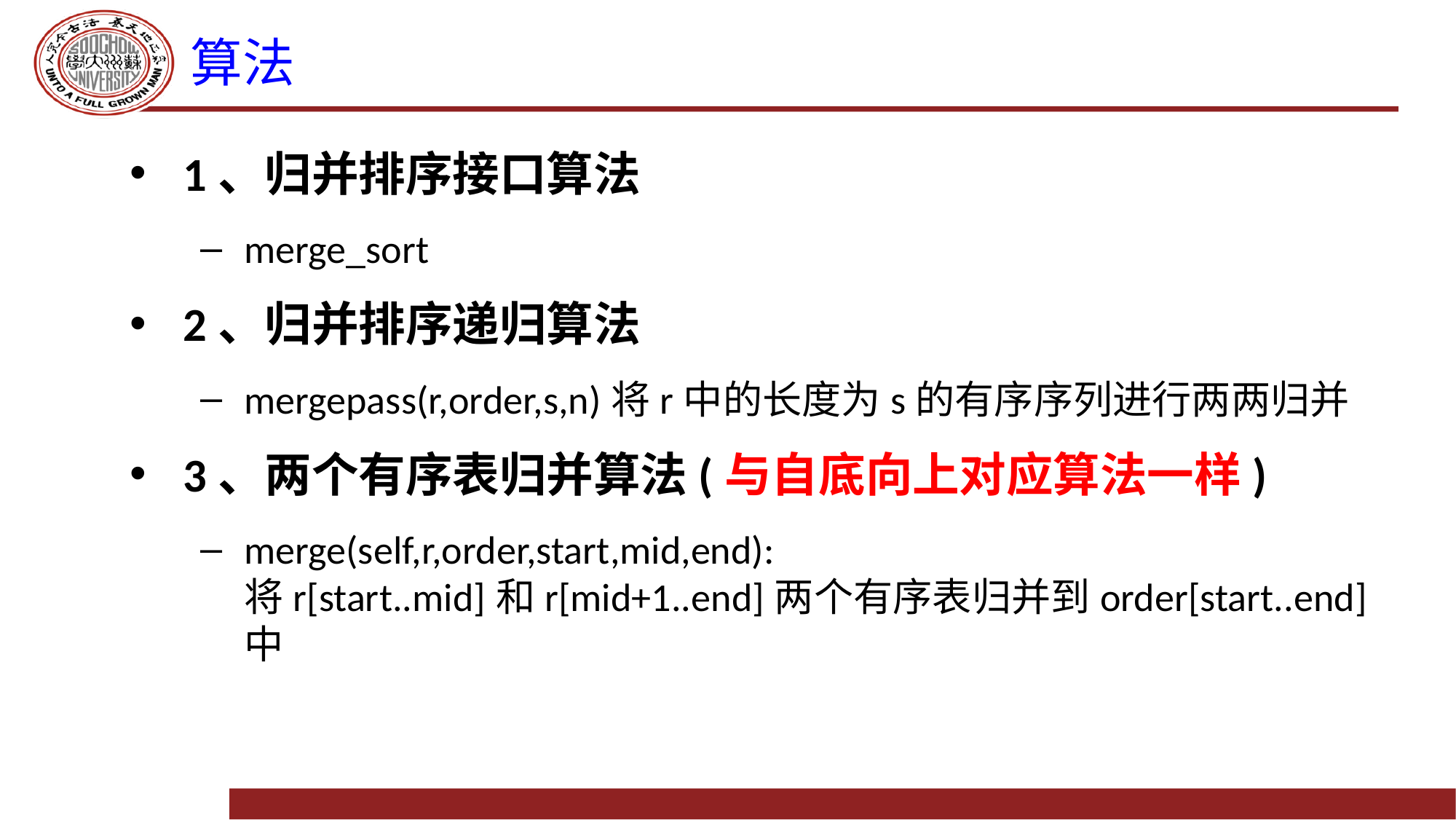

# 算法
1、归并排序接口算法
merge_sort
2、归并排序递归算法
mergepass(r,order,s,n)将r中的长度为s的有序序列进行两两归并
3、两个有序表归并算法(与自底向上对应算法一样)
merge(self,r,order,start,mid,end):
将r[start..mid]和r[mid+1..end]两个有序表归并到order[start..end]中